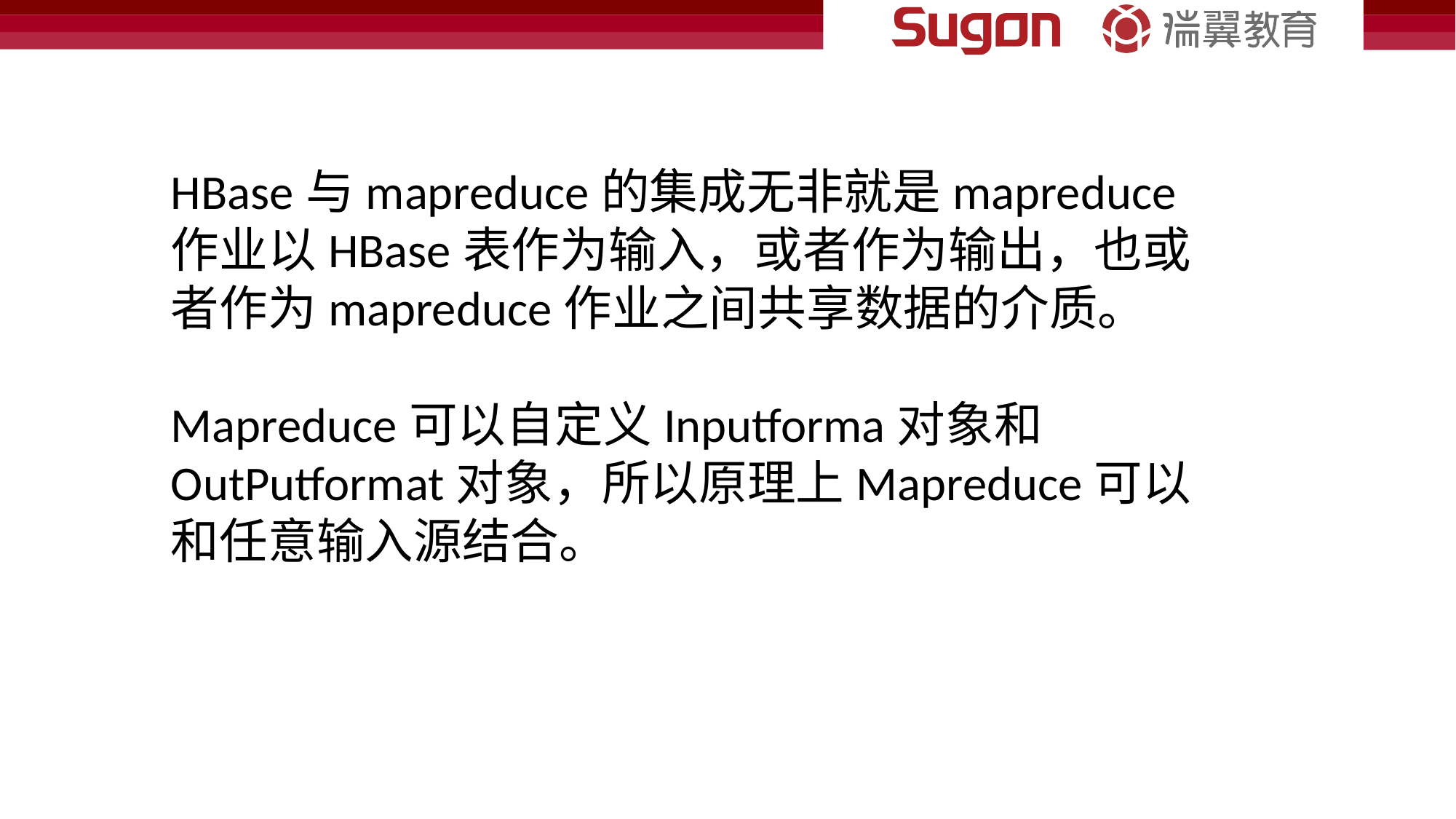

HBase与mapreduce的集成无非就是mapreduce作业以HBase表作为输入，或者作为输出，也或者作为mapreduce作业之间共享数据的介质。

Mapreduce可以自定义Inputforma对象和OutPutformat对象，所以原理上Mapreduce可以和任意输入源结合。